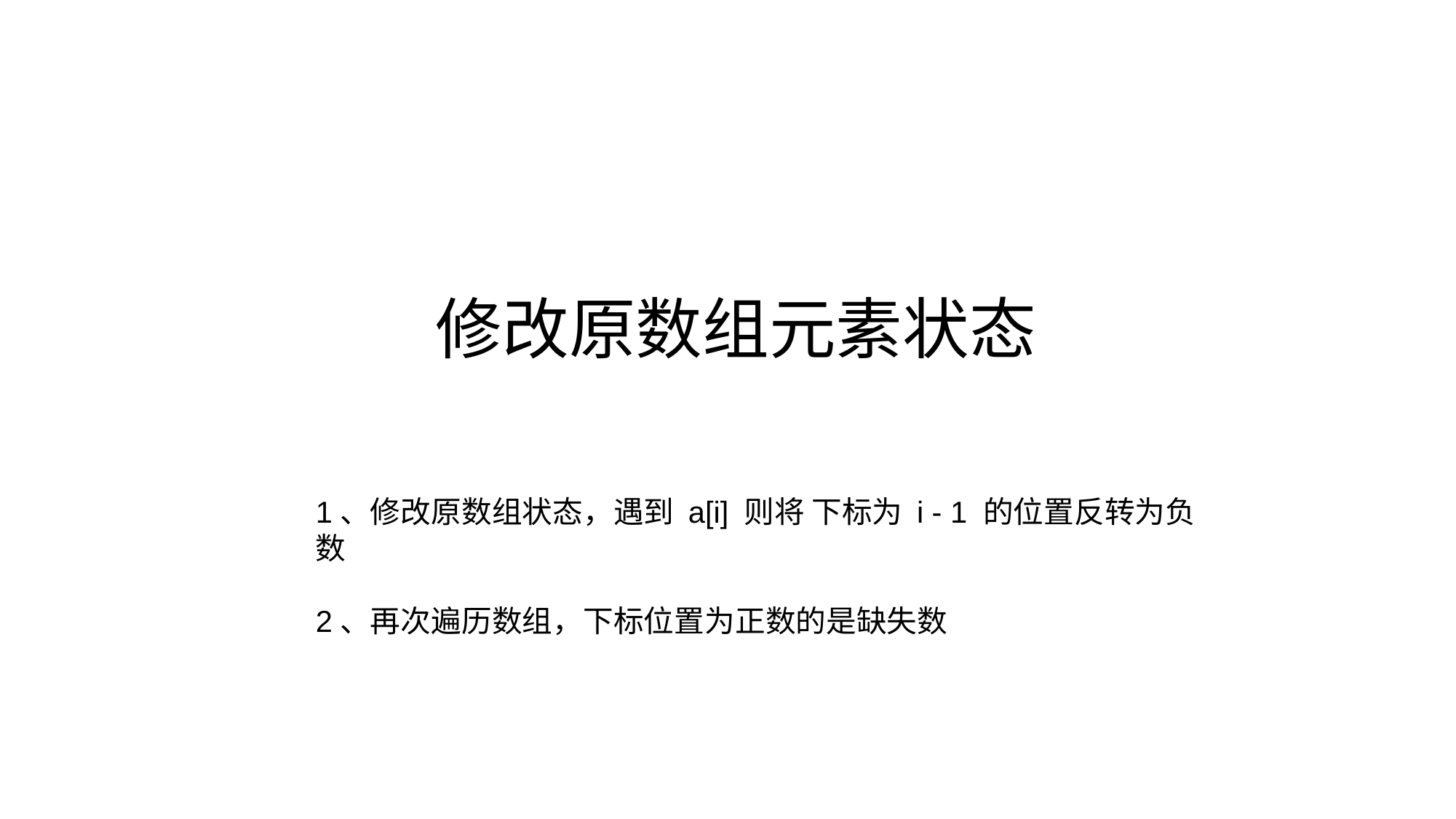

修改原数组元素状态

1、修改原数组状态，遇到 a[i] 则将 下标为 i - 1 的位置反转为负数

2、再次遍历数组，下标位置为正数的是缺失数